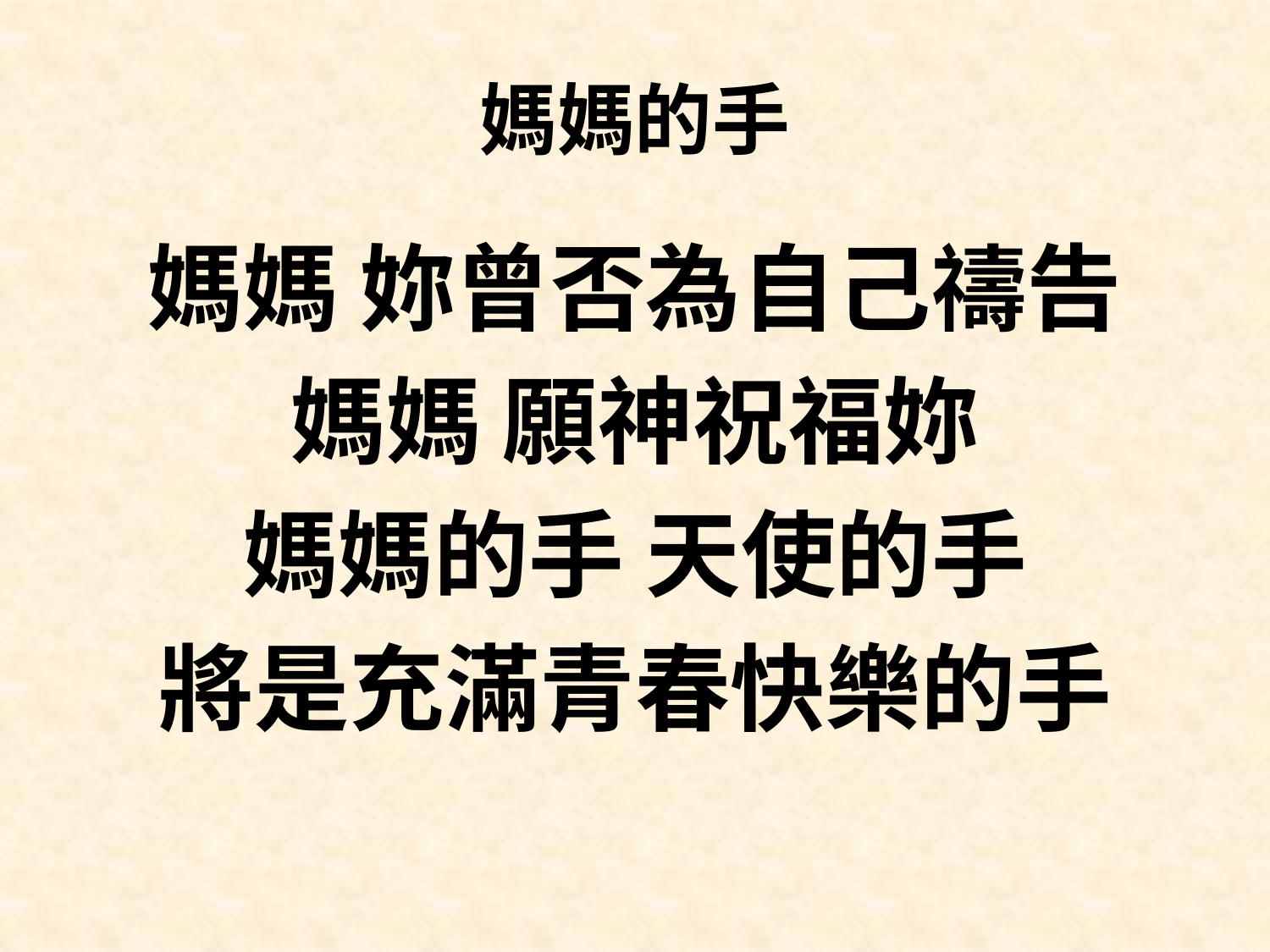

# 媽媽的手
媽媽 妳曾否為自己禱告
媽媽 願神祝福妳
媽媽的手 天使的手
將是充滿青春快樂的手